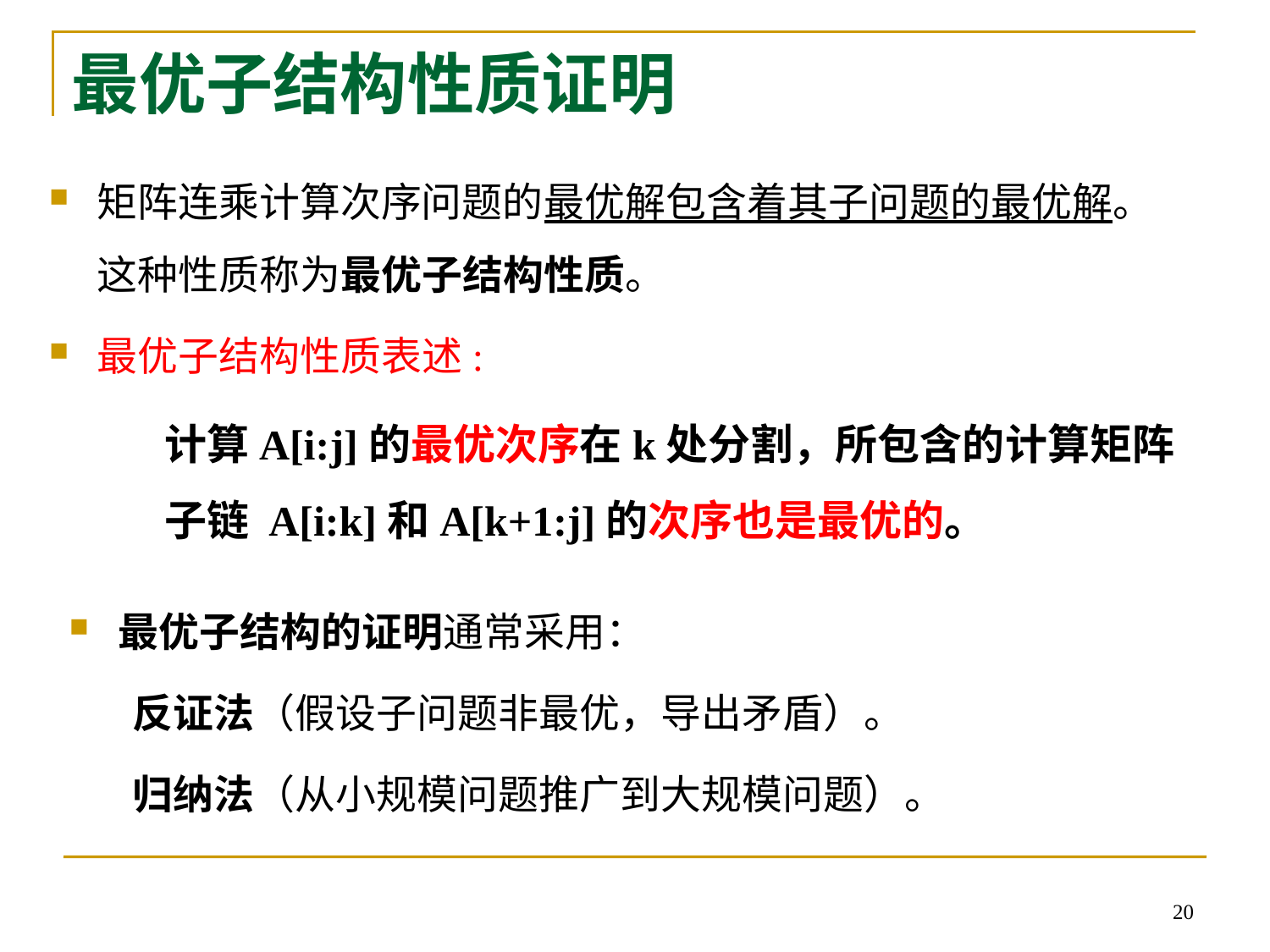

最优子结构性质证明
矩阵连乘计算次序问题的最优解包含着其子问题的最优解。这种性质称为最优子结构性质。
最优子结构性质表述:
计算A[i:j]的最优次序在k处分割，所包含的计算矩阵子链 A[i:k]和A[k+1:j]的次序也是最优的。
 最优子结构的证明通常采用：
反证法（假设子问题非最优，导出矛盾）。
归纳法（从小规模问题推广到大规模问题）。
20